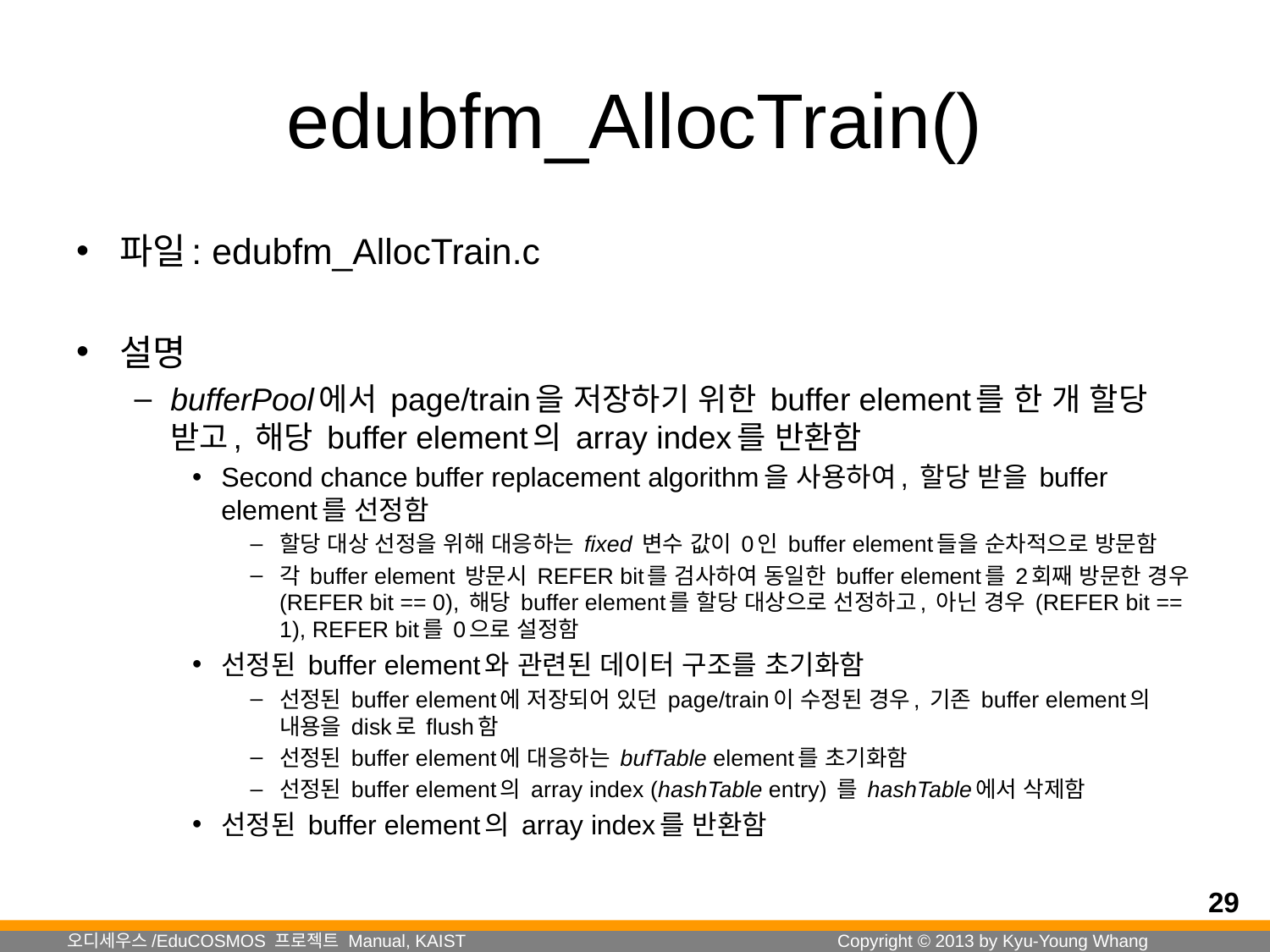

# edubfm_AllocTrain()
파일: edubfm_AllocTrain.c

설명
bufferPool에서 page/train을 저장하기 위한 buffer element를 한 개 할당 받고, 해당 buffer element의 array index를 반환함
Second chance buffer replacement algorithm을 사용하여, 할당 받을 buffer element를 선정함
할당 대상 선정을 위해 대응하는 fixed 변수 값이 0인 buffer element들을 순차적으로 방문함
각 buffer element 방문시 REFER bit를 검사하여 동일한 buffer element를 2회째 방문한 경우 (REFER bit == 0), 해당 buffer element를 할당 대상으로 선정하고, 아닌 경우 (REFER bit == 1), REFER bit를 0으로 설정함
선정된 buffer element와 관련된 데이터 구조를 초기화함
선정된 buffer element에 저장되어 있던 page/train이 수정된 경우, 기존 buffer element의 내용을 disk로 flush함
선정된 buffer element에 대응하는 bufTable element를 초기화함
선정된 buffer element의 array index (hashTable entry) 를 hashTable에서 삭제함
선정된 buffer element의 array index를 반환함